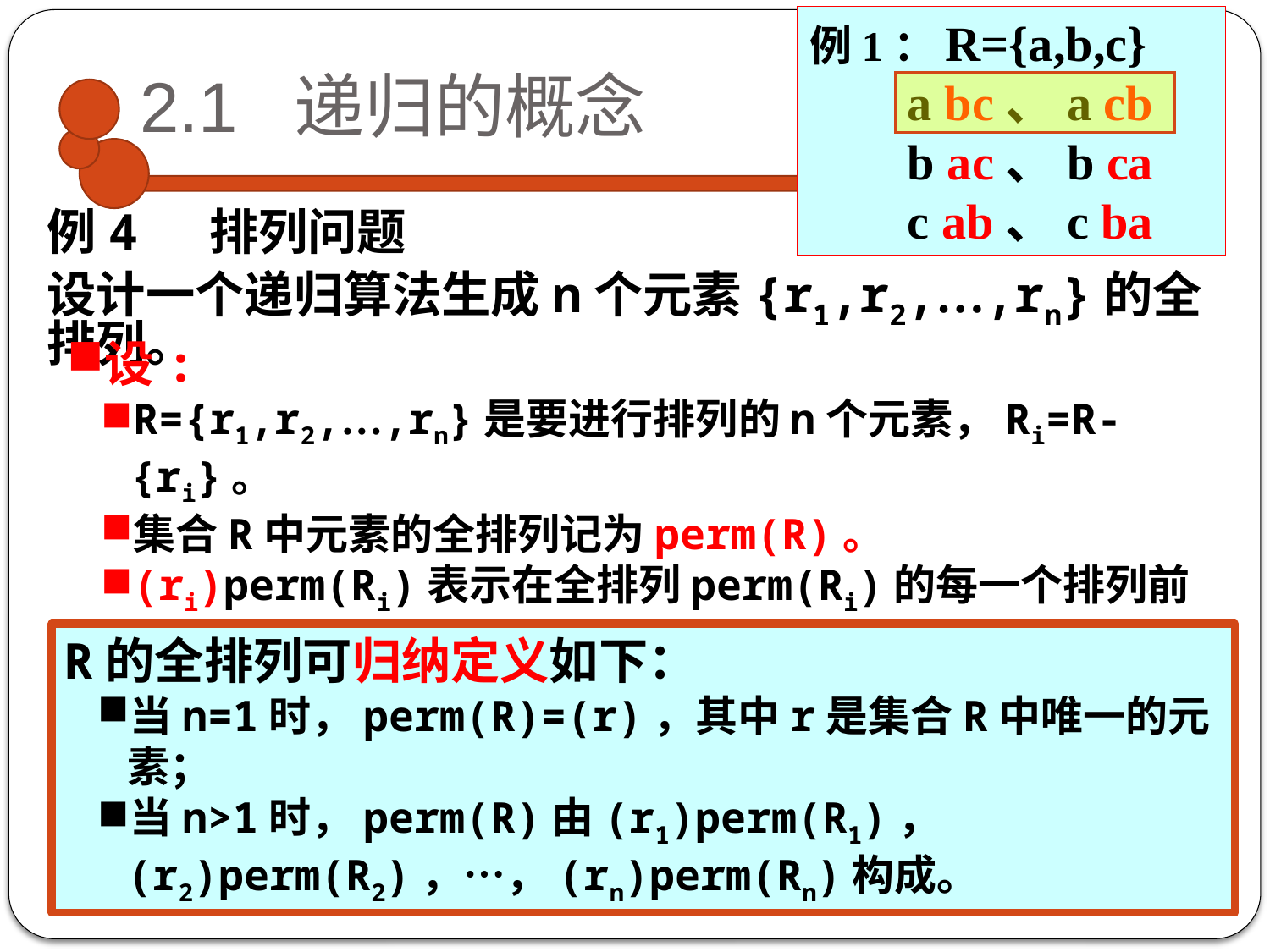

# 2.1  递归的概念
例1：R={a,b,c}
        a bc、a cb
        b ac、b ca
        c ab、c ba

例4  排列问题
设计一个递归算法生成n个元素{r1,r2,…,rn}的全排列。
设:
R={r1,r2,…,rn}是要进行排列的n个元素，Ri=R-{ri}。
集合R中元素的全排列记为perm(R)。
(ri)perm(Ri)表示在全排列perm(Ri)的每一个排列前加上前缀得到的排列。
R的全排列可归纳定义如下：
当n=1时，perm(R)=(r)，其中r是集合R中唯一的元素；
当n>1时，perm(R)由(r1)perm(R1)，(r2)perm(R2)，…，(rn)perm(Rn)构成。